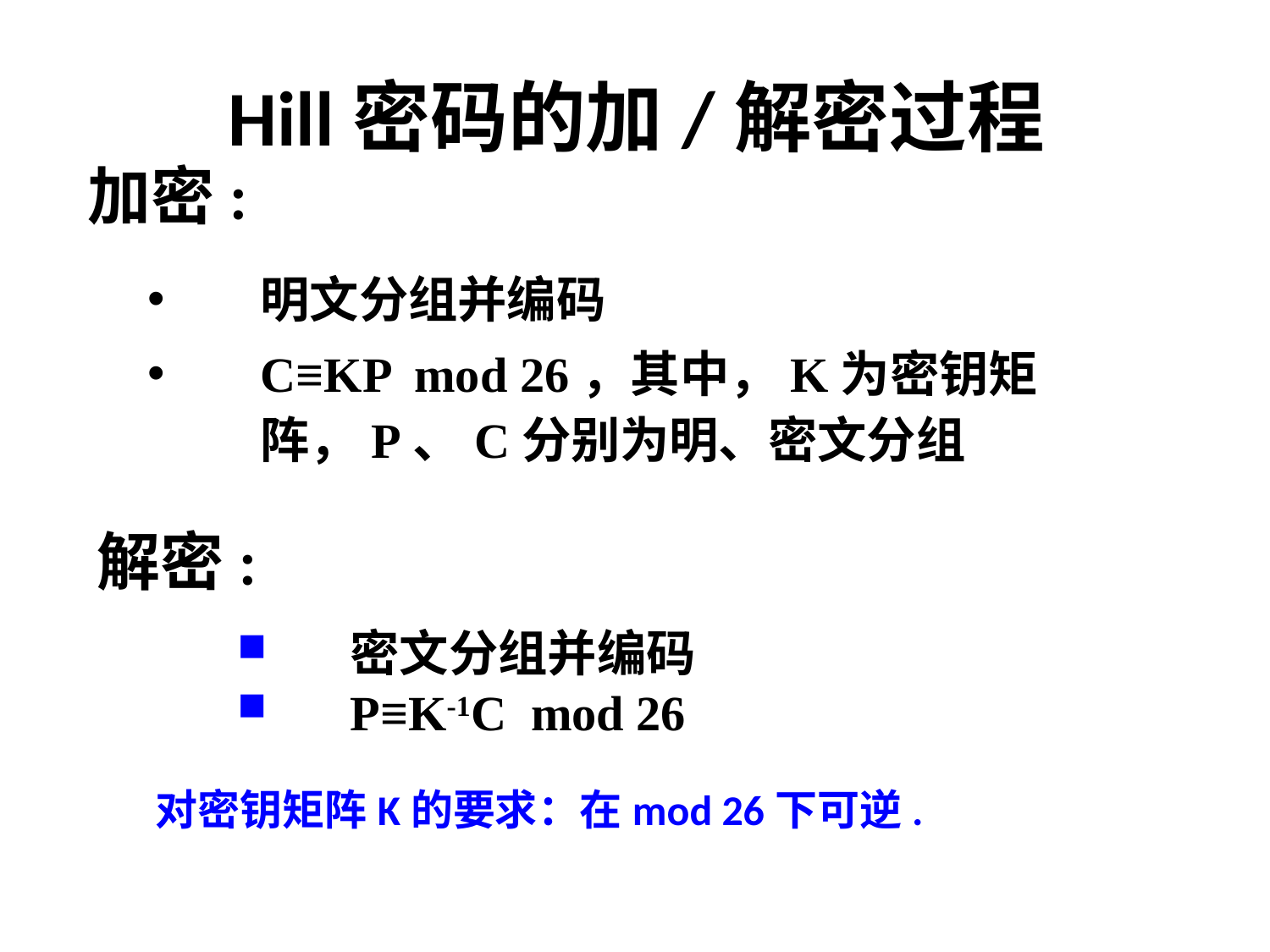

# Hill密码的加/解密过程
加密:
明文分组并编码
C≡KP  mod 26，其中，K为密钥矩阵，P、C分别为明、密文分组
解密:
密文分组并编码
P≡K-1C  mod 26
对密钥矩阵K的要求：在mod 26下可逆.